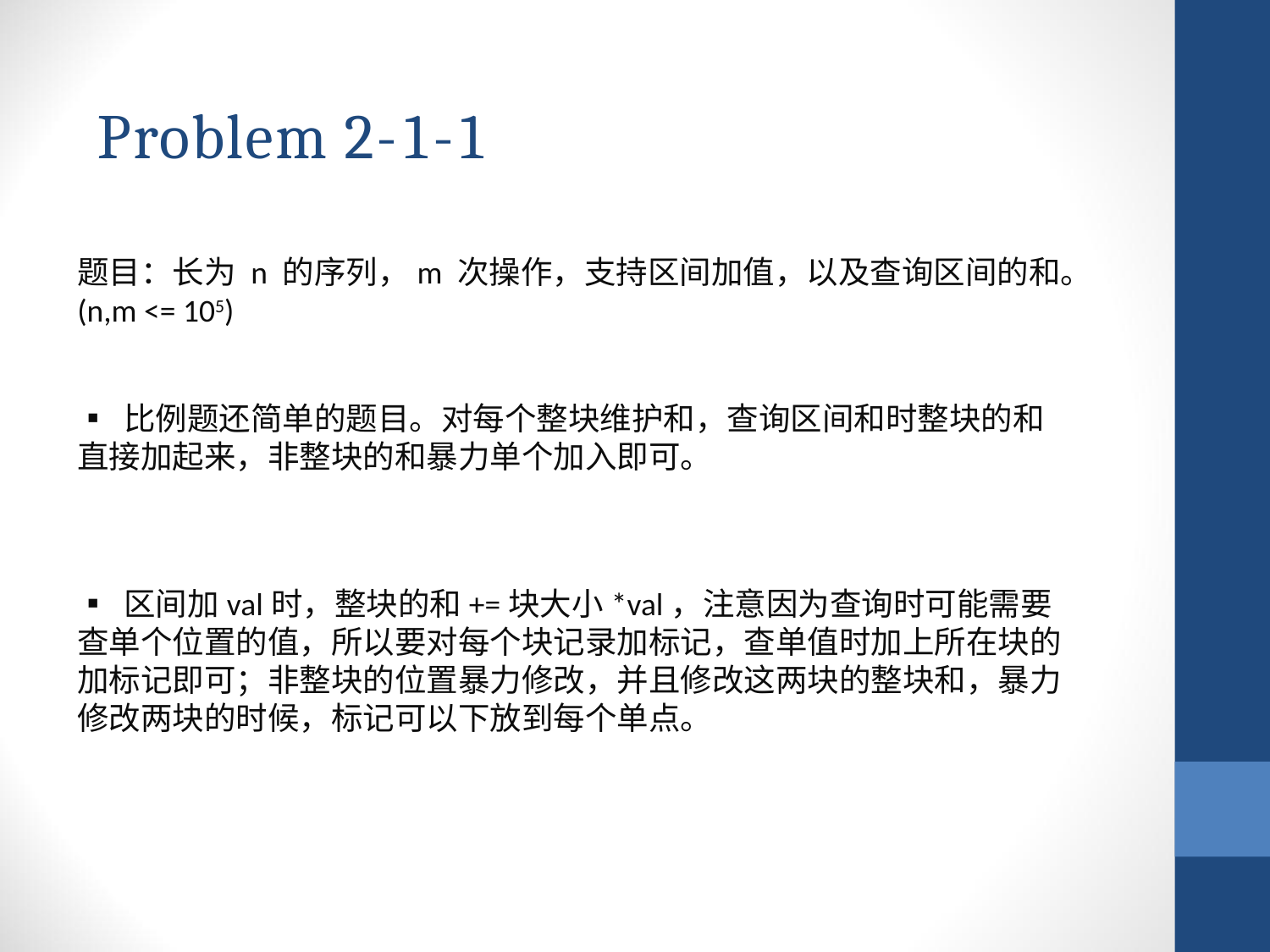

Problem 2-1-1
题目：长为 n 的序列，m 次操作，支持区间加值，以及查询区间的和。(n,m <= 105)
▪ 比例题还简单的题目。对每个整块维护和，查询区间和时整块的和直接加起来，非整块的和暴力单个加入即可。
▪ 区间加val时，整块的和+=块大小*val，注意因为查询时可能需要查单个位置的值，所以要对每个块记录加标记，查单值时加上所在块的加标记即可；非整块的位置暴力修改，并且修改这两块的整块和，暴力修改两块的时候，标记可以下放到每个单点。